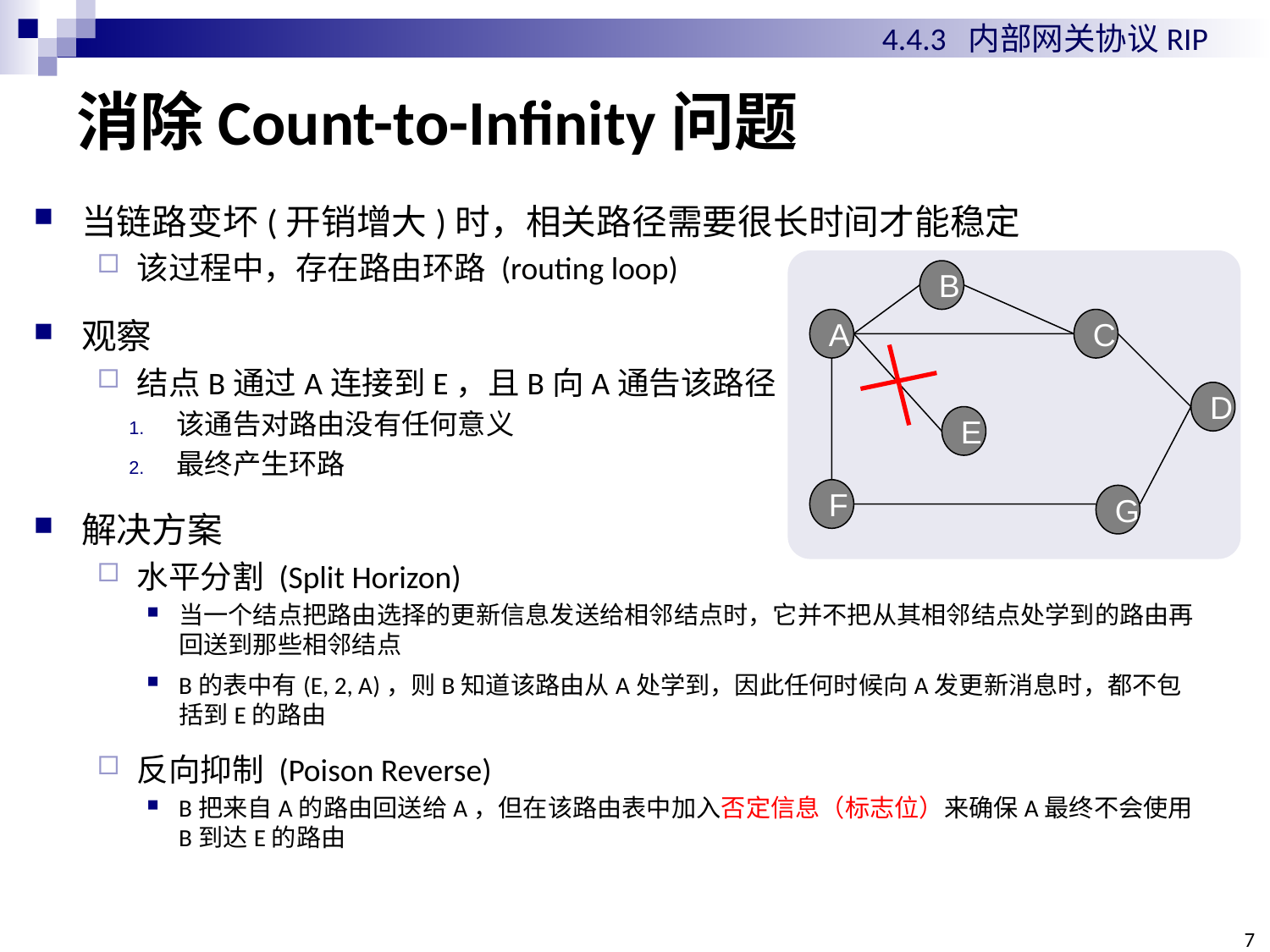

4.4.3  内部网关协议RIP
# 消除Count-to-Infinity问题
当链路变坏(开销增大)时，相关路径需要很长时间才能稳定
该过程中，存在路由环路 (routing loop)
观察
结点B通过A连接到E，且B向A通告该路径
该通告对路由没有任何意义
最终产生环路
解决方案
水平分割 (Split Horizon)
当一个结点把路由选择的更新信息发送给相邻结点时，它并不把从其相邻结点处学到的路由再回送到那些相邻结点
B的表中有(E, 2, A)，则B知道该路由从A处学到，因此任何时候向A发更新消息时，都不包括到E的路由
反向抑制 (Poison Reverse)
B把来自A的路由回送给A，但在该路由表中加入否定信息（标志位）来确保A最终不会使用B到达E的路由

B

A
C

D
E

F
G

7